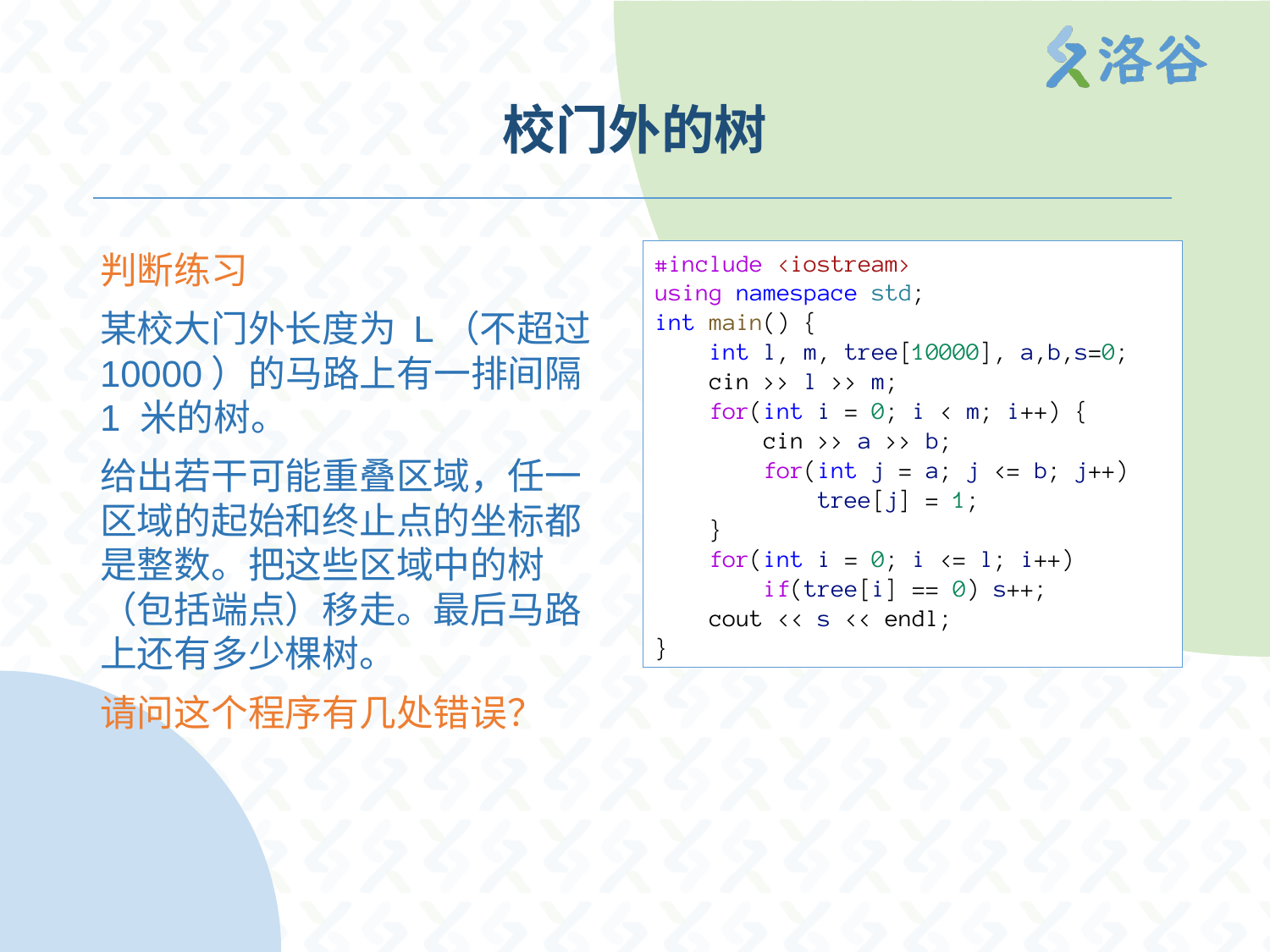

# 校门外的树
判断练习
某校大门外长度为 L（不超过 10000）的马路上有一排间隔 1 米的树。
给出若干可能重叠区域，任一区域的起始和终止点的坐标都是整数。把这些区域中的树（包括端点）移走。最后马路上还有多少棵树。
请问这个程序有几处错误？

#include <iostream>
using namespace std;
int main() {
    int l, m, tree[10000], a,b,s=0;
    cin >> l >> m;
    for(int i = 0; i < m; i++) {
        cin >> a >> b;
        for(int j = a; j <= b; j++)
            tree[j] = 1;
    }
    for(int i = 0; i <= l; i++)
        if(tree[i] == 0) s++;
    cout << s << endl;
}